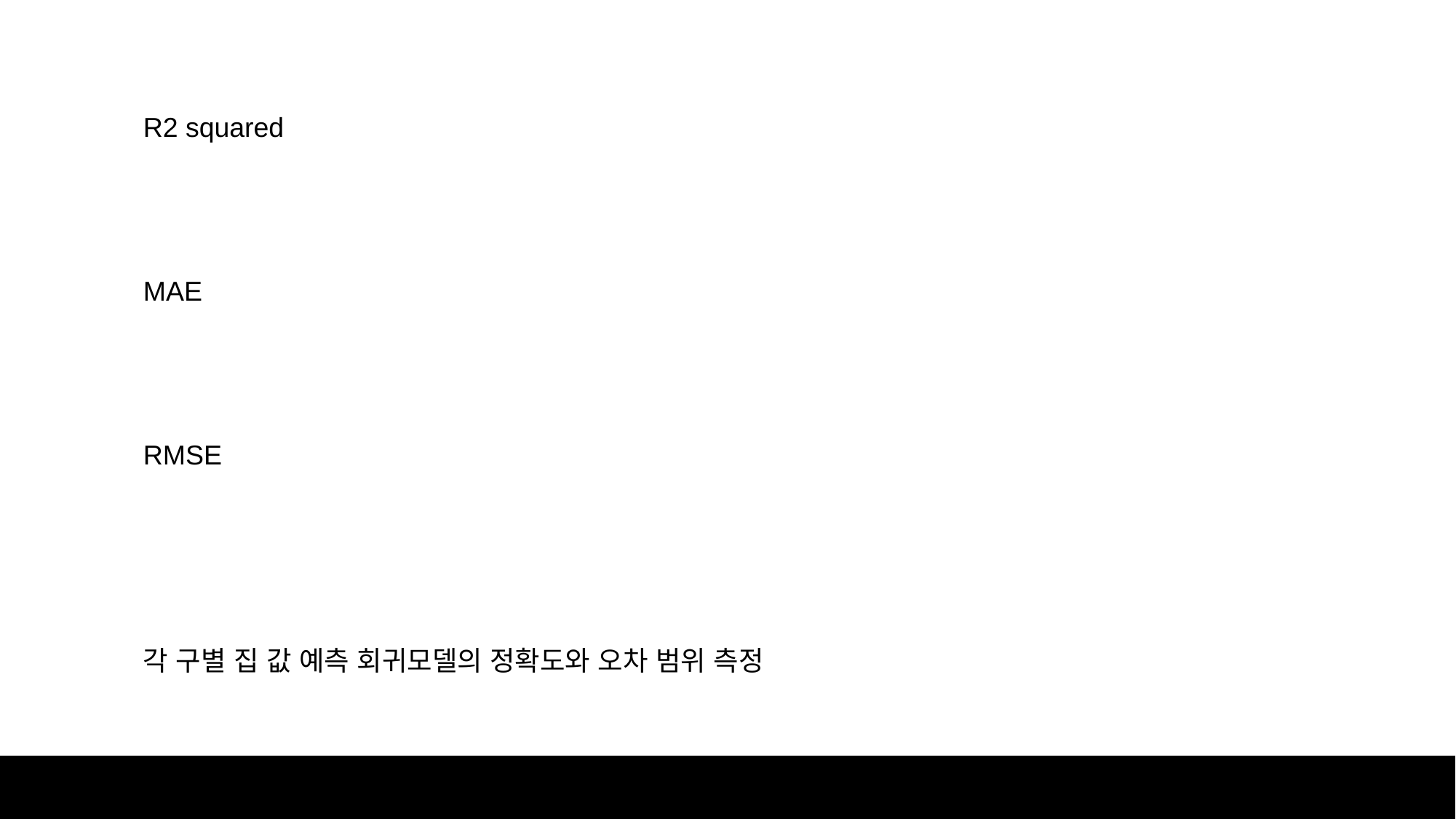

R2 squared

MAE

RMSE
각 구별 집 값 예측 회귀모델의 정확도와 오차 범위 측정